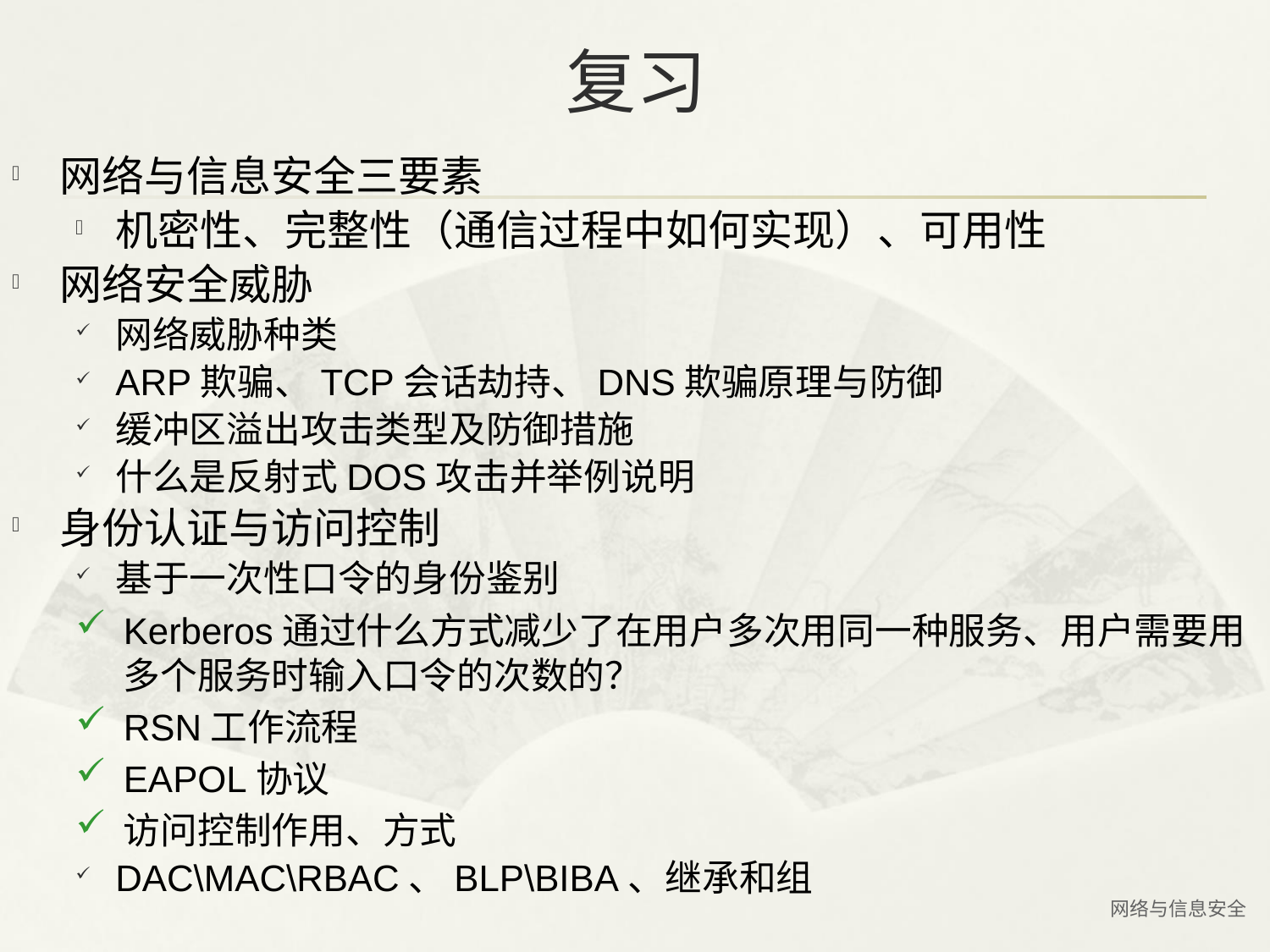

# 复习
网络与信息安全三要素
机密性、完整性（通信过程中如何实现）、可用性
网络安全威胁
网络威胁种类
ARP欺骗、TCP会话劫持、DNS欺骗原理与防御
缓冲区溢出攻击类型及防御措施
什么是反射式DOS攻击并举例说明
身份认证与访问控制
基于一次性口令的身份鉴别
Kerberos通过什么方式减少了在用户多次用同一种服务、用户需要用多个服务时输入口令的次数的？
RSN工作流程
EAPOL协议
访问控制作用、方式
DAC\MAC\RBAC、BLP\BIBA、继承和组

3
网络与信息安全